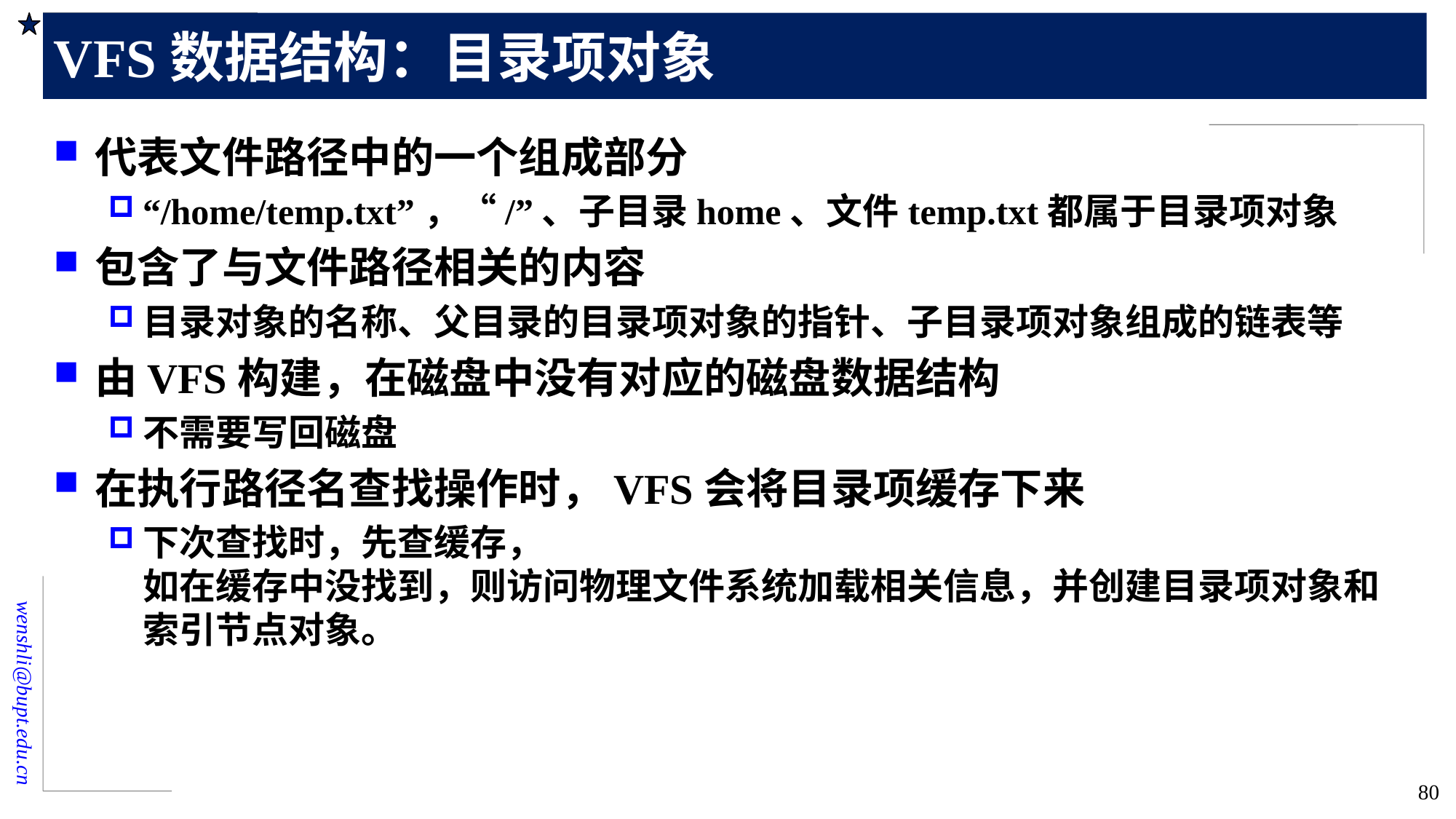

# VFS数据结构：目录项对象
代表文件路径中的一个组成部分
“/home/temp.txt”，“/”、子目录home、文件temp.txt都属于目录项对象
包含了与文件路径相关的内容
目录对象的名称、父目录的目录项对象的指针、子目录项对象组成的链表等
由VFS构建，在磁盘中没有对应的磁盘数据结构
不需要写回磁盘
在执行路径名查找操作时，VFS会将目录项缓存下来
下次查找时，先查缓存，
如在缓存中没找到，则访问物理文件系统加载相关信息，并创建目录项对象和索引节点对象。
80